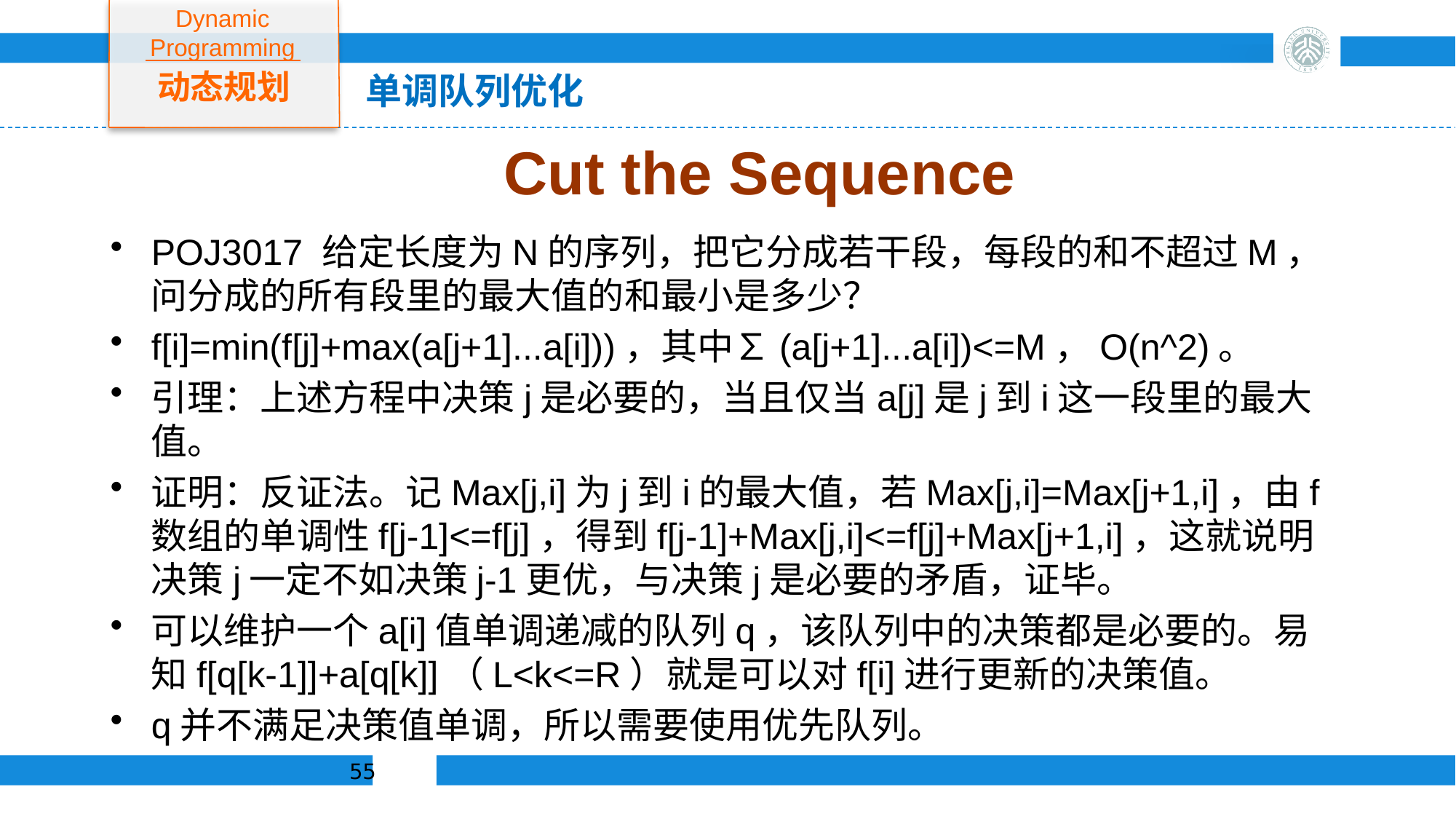

Dynamic Programming
动态规划
单调队列优化
# Cut the Sequence
POJ3017 给定长度为N的序列，把它分成若干段，每段的和不超过M，问分成的所有段里的最大值的和最小是多少？
f[i]=min(f[j]+max(a[j+1]...a[i]))，其中∑(a[j+1]...a[i])<=M，O(n^2)。
引理：上述方程中决策j是必要的，当且仅当a[j]是j到i这一段里的最大值。
证明：反证法。记Max[j,i]为j到i的最大值，若Max[j,i]=Max[j+1,i]，由f数组的单调性f[j-1]<=f[j]，得到f[j-1]+Max[j,i]<=f[j]+Max[j+1,i]，这就说明决策j一定不如决策j-1更优，与决策j是必要的矛盾，证毕。
可以维护一个a[i]值单调递减的队列q，该队列中的决策都是必要的。易知f[q[k-1]]+a[q[k]]（L<k<=R）就是可以对f[i]进行更新的决策值。
q并不满足决策值单调，所以需要使用优先队列。